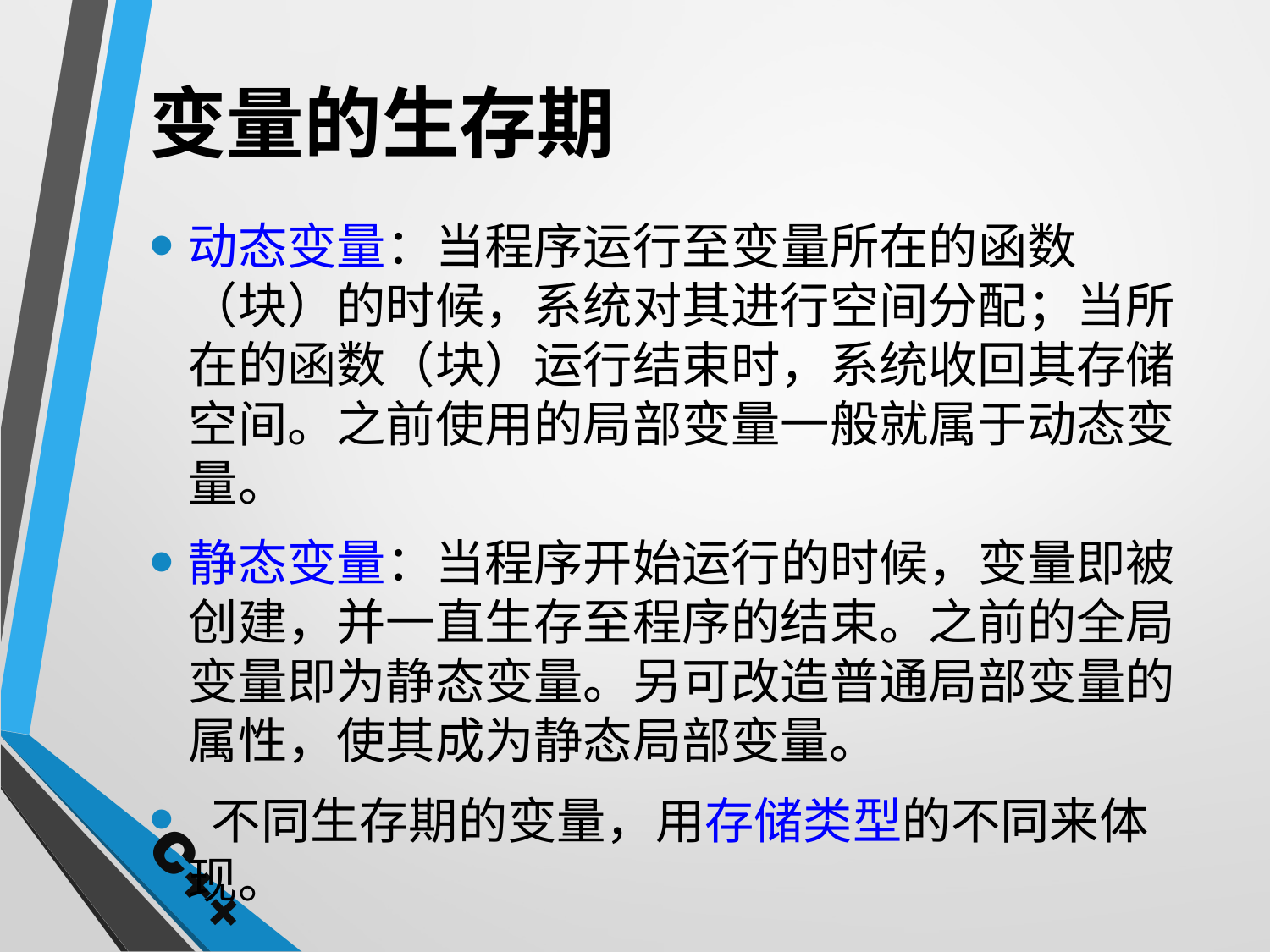

# 变量的生存期
动态变量：当程序运行至变量所在的函数（块）的时候，系统对其进行空间分配；当所在的函数（块）运行结束时，系统收回其存储空间。之前使用的局部变量一般就属于动态变量。
静态变量：当程序开始运行的时候，变量即被创建，并一直生存至程序的结束。之前的全局变量即为静态变量。另可改造普通局部变量的属性，使其成为静态局部变量。
 不同生存期的变量，用存储类型的不同来体现。